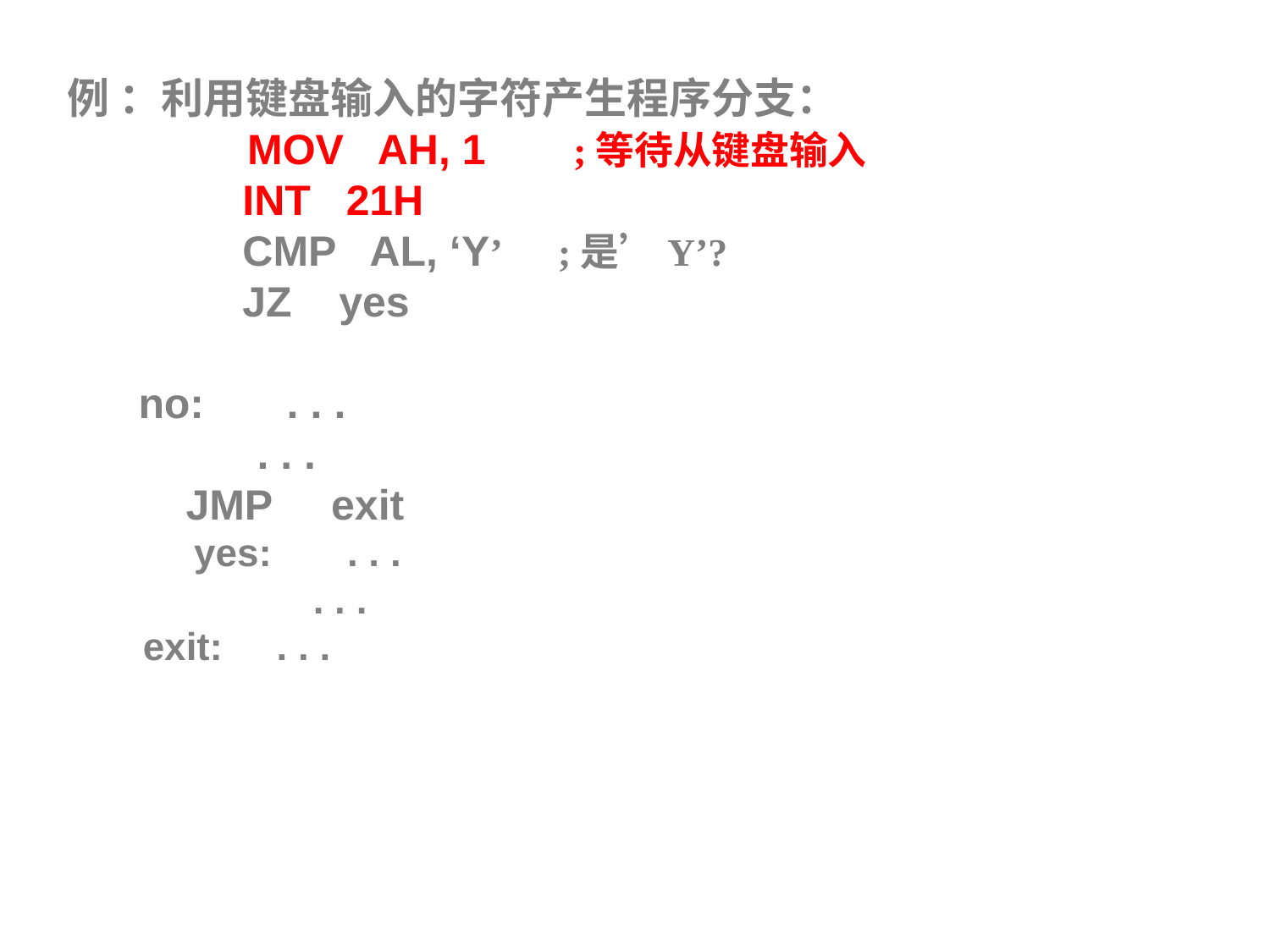

例 ：利用键盘输入的字符产生程序分支：
                 MOV   AH, 1         ;等待从键盘输入
                  INT   21H
                  CMP   AL, ‘Y’      ;是’Y’?
                  JZ    yes

      no:       . . .
                . . .
          JMP     exit
             yes:       . . .
           . . .
       exit:     . . .